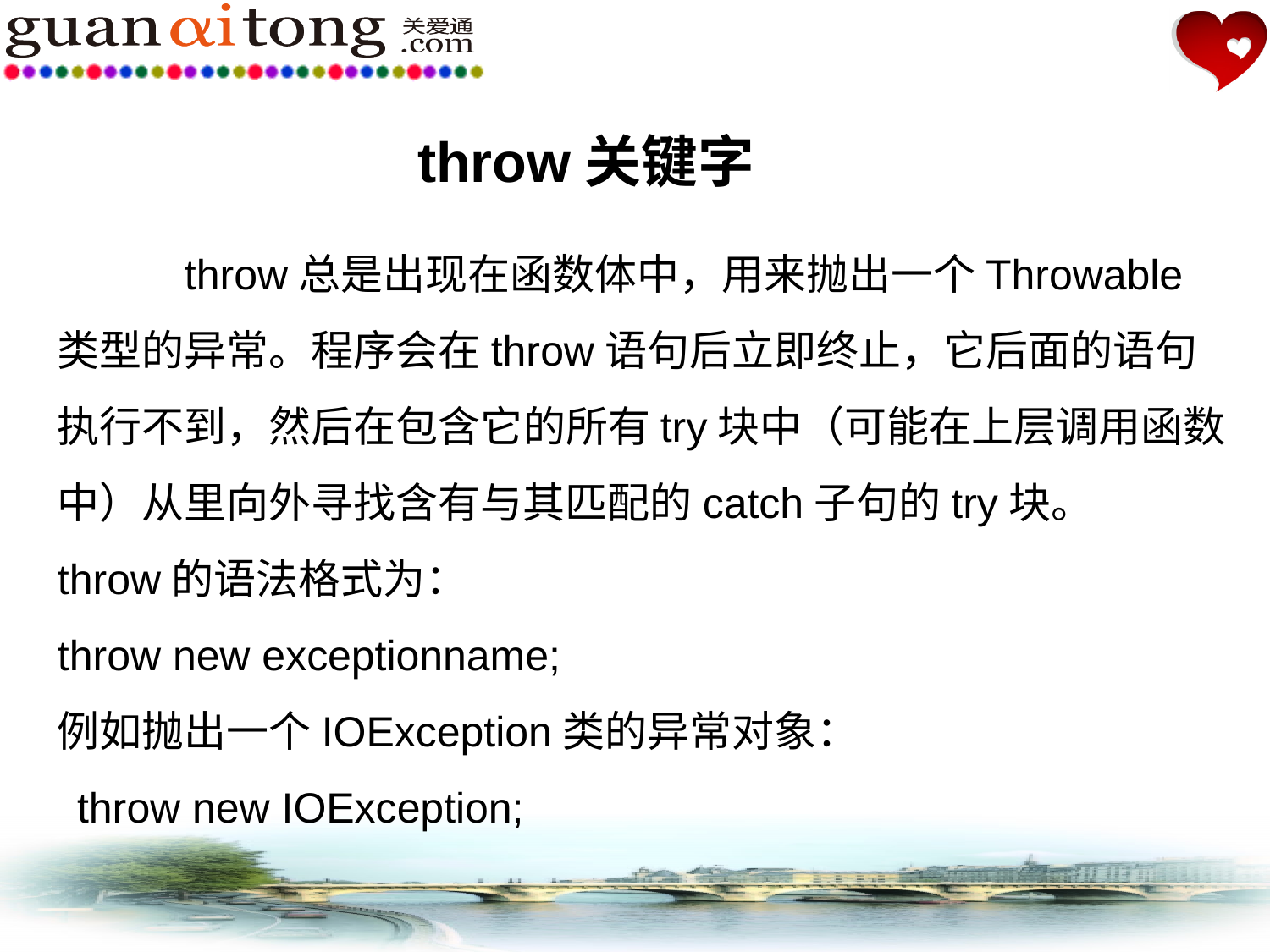

throw关键字
 	throw总是出现在函数体中，用来抛出一个Throwable类型的异常。程序会在throw语句后立即终止，它后面的语句执行不到，然后在包含它的所有try块中（可能在上层调用函数中）从里向外寻找含有与其匹配的catch子句的try块。
throw的语法格式为：
throw new exceptionname;
例如抛出一个IOException类的异常对象：
 throw new IOException;